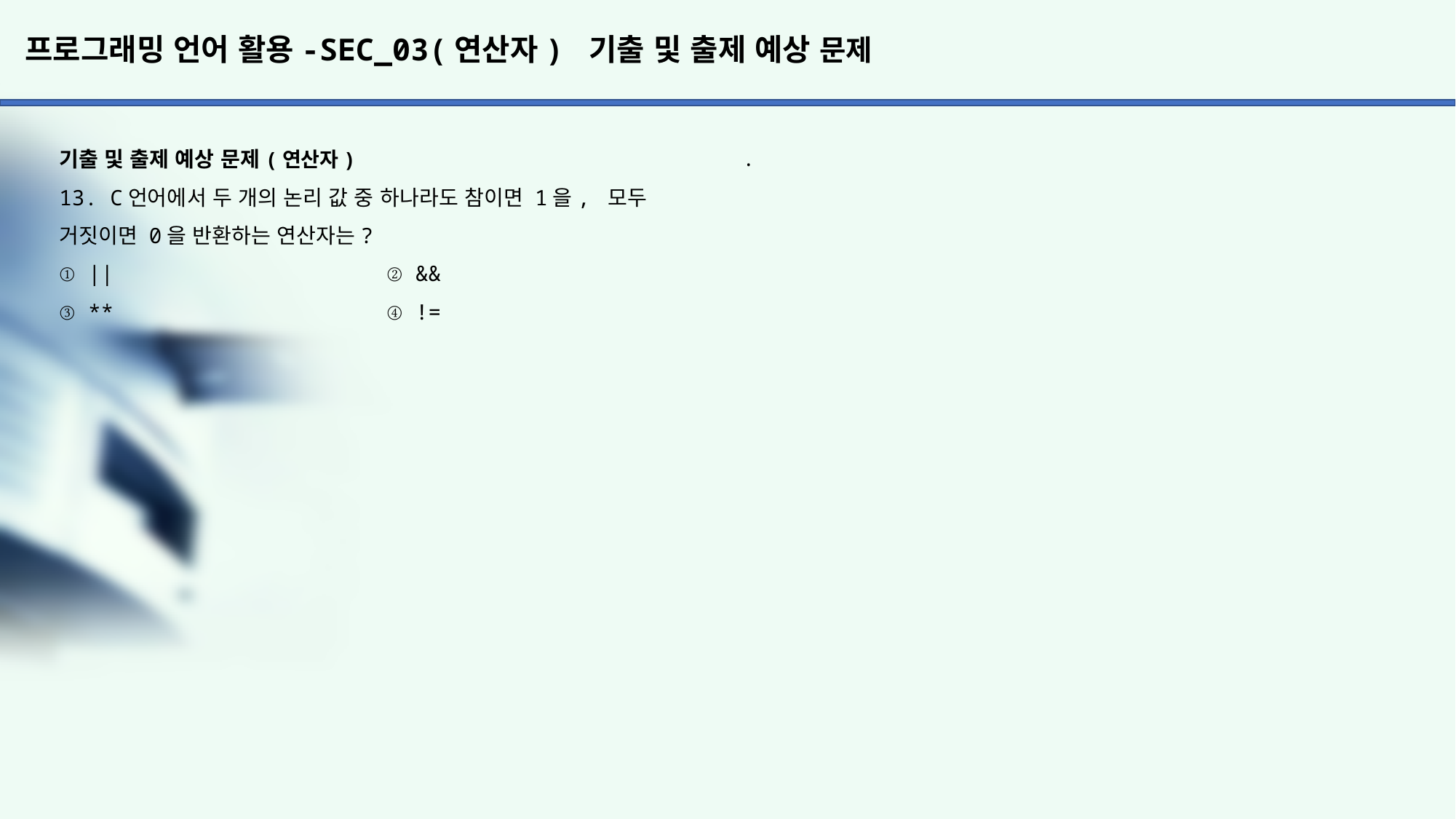

# 프로그래밍 언어 활용-SEC_03(연산자) 기출 및 출제 예상 문제
.
기출 및 출제 예상 문제(연산자)
13. C언어에서 두 개의 논리 값 중 하나라도 참이면 1을, 모두
거짓이면 0을 반환하는 연산자는?
① ||			② &&
③ **			④ !=